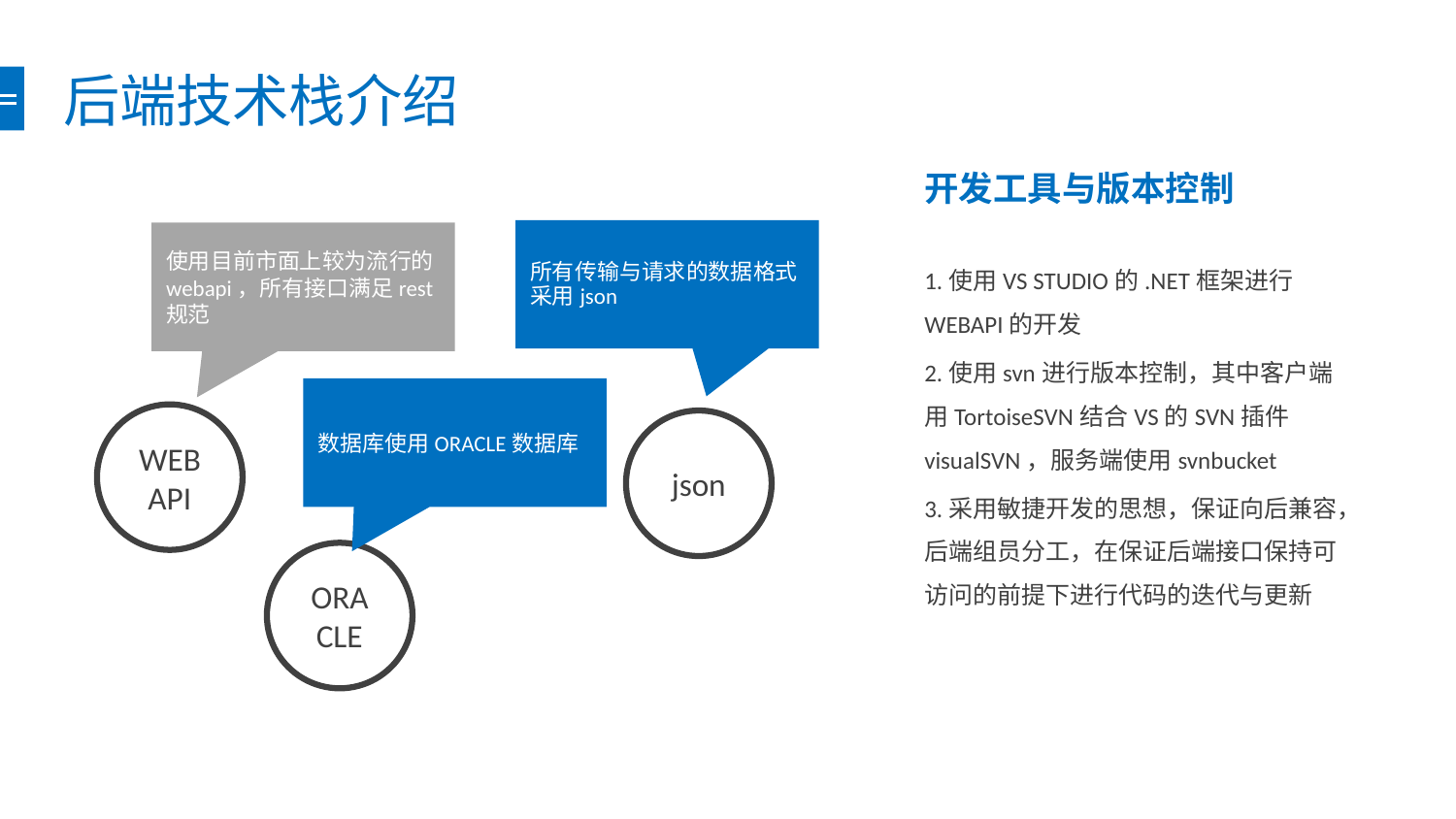

# 后端技术栈介绍
开发工具与版本控制
所有传输与请求的数据格式采用json
使用目前市面上较为流行的webapi，所有接口满足rest规范
1.使用VS STUDIO的.NET框架进行WEBAPI的开发
2.使用svn进行版本控制，其中客户端用TortoiseSVN结合VS的SVN插件visualSVN，服务端使用svnbucket
3.采用敏捷开发的思想，保证向后兼容，后端组员分工，在保证后端接口保持可访问的前提下进行代码的迭代与更新

数据库使用ORACLE数据库
WEBAPI
json
ORACLE